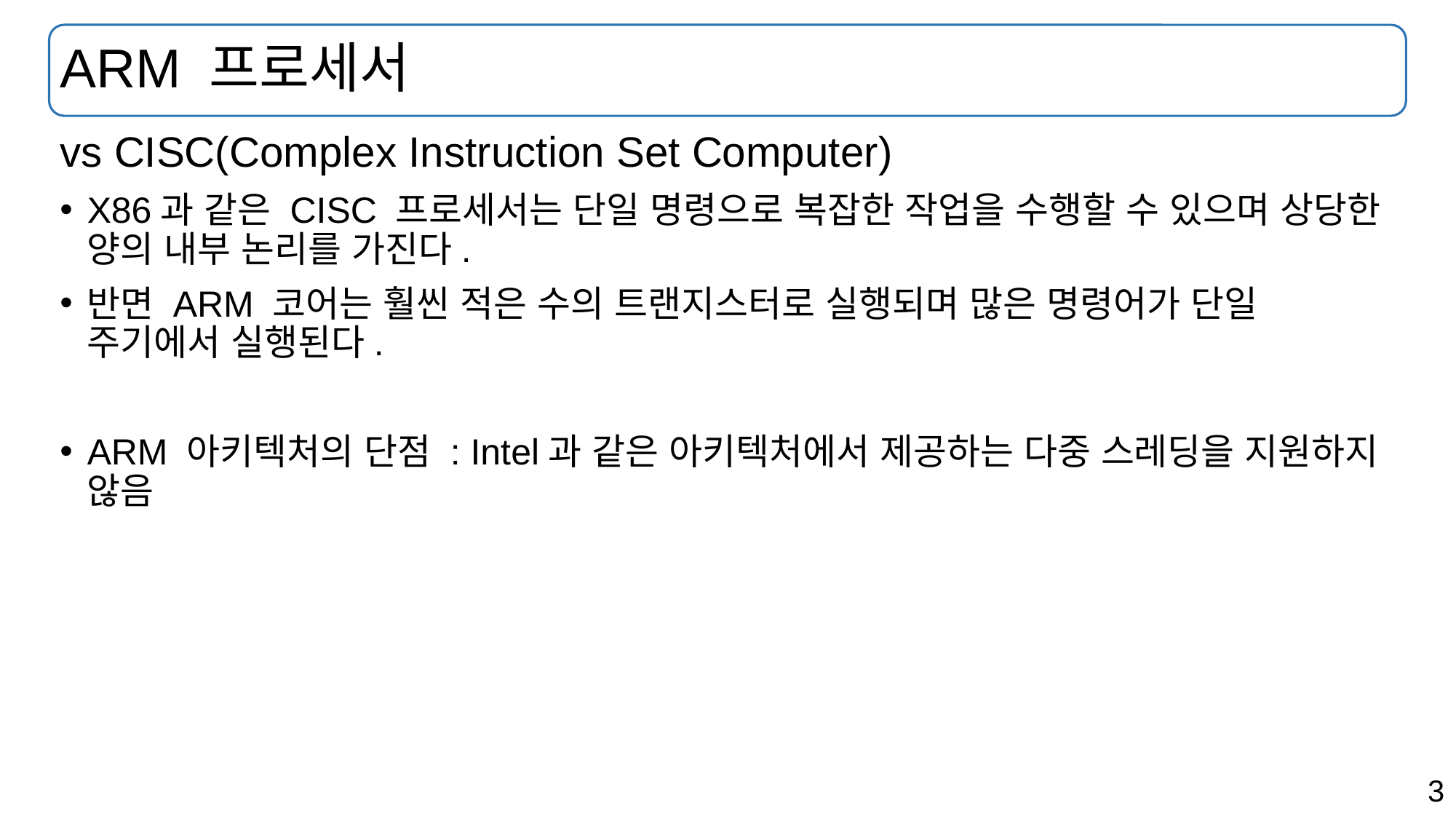

# ARM 프로세서
vs CISC(Complex Instruction Set Computer)
X86과 같은 CISC 프로세서는 단일 명령으로 복잡한 작업을 수행할 수 있으며 상당한 양의 내부 논리를 가진다.
반면 ARM 코어는 훨씬 적은 수의 트랜지스터로 실행되며 많은 명령어가 단일 주기에서 실행된다.

ARM 아키텍처의 단점 : Intel과 같은 아키텍처에서 제공하는 다중 스레딩을 지원하지 않음